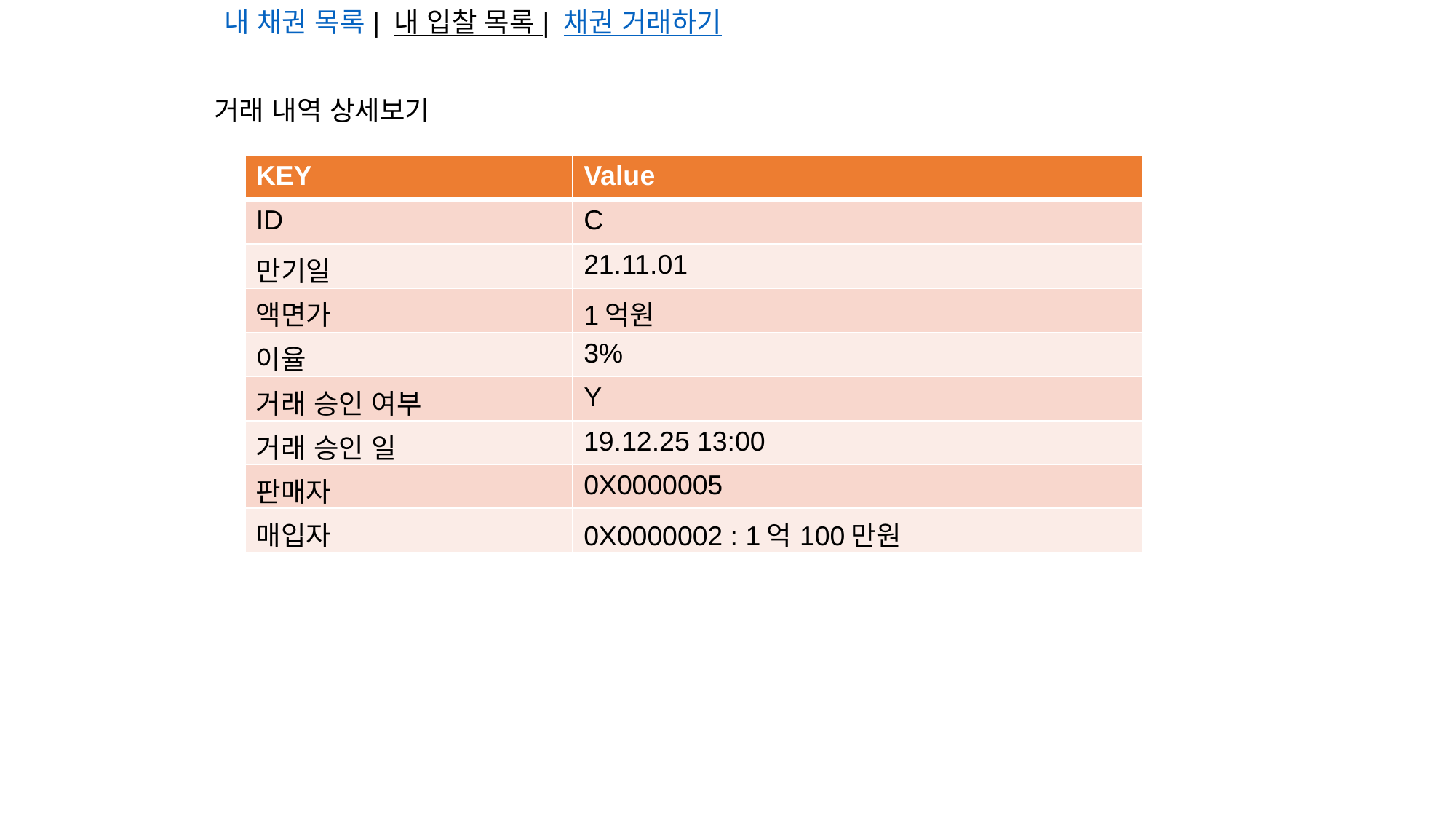

내 채권 목록 | 내 입찰 목록 | 채권 거래하기
거래 내역 상세보기
| KEY | Value |
| --- | --- |
| ID | C |
| 만기일 | 21.11.01 |
| 액면가 | 1억원 |
| 이율 | 3% |
| 거래 승인 여부 | Y |
| 거래 승인 일 | 19.12.25 13:00 |
| 판매자 | 0X0000005 |
| 매입자 | 0X0000002 : 1억100만원 |